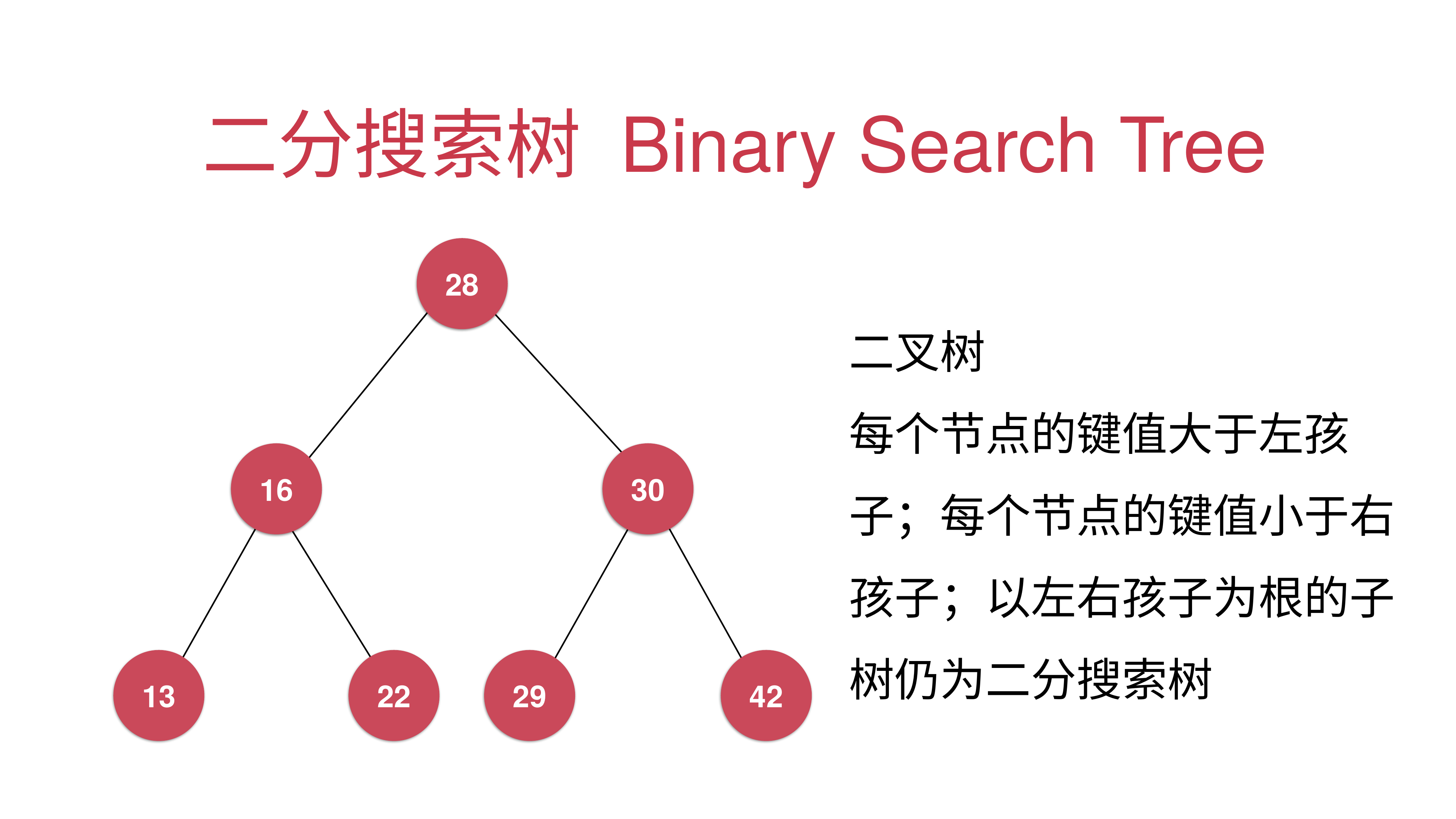

# 二分搜索树 Binary Search Tree
二叉树
每个节点的键值大于左孩子；每个节点的键值小于右孩子；以左右孩子为根的子树仍为二分搜索树
28

16
30

13
22
29
42